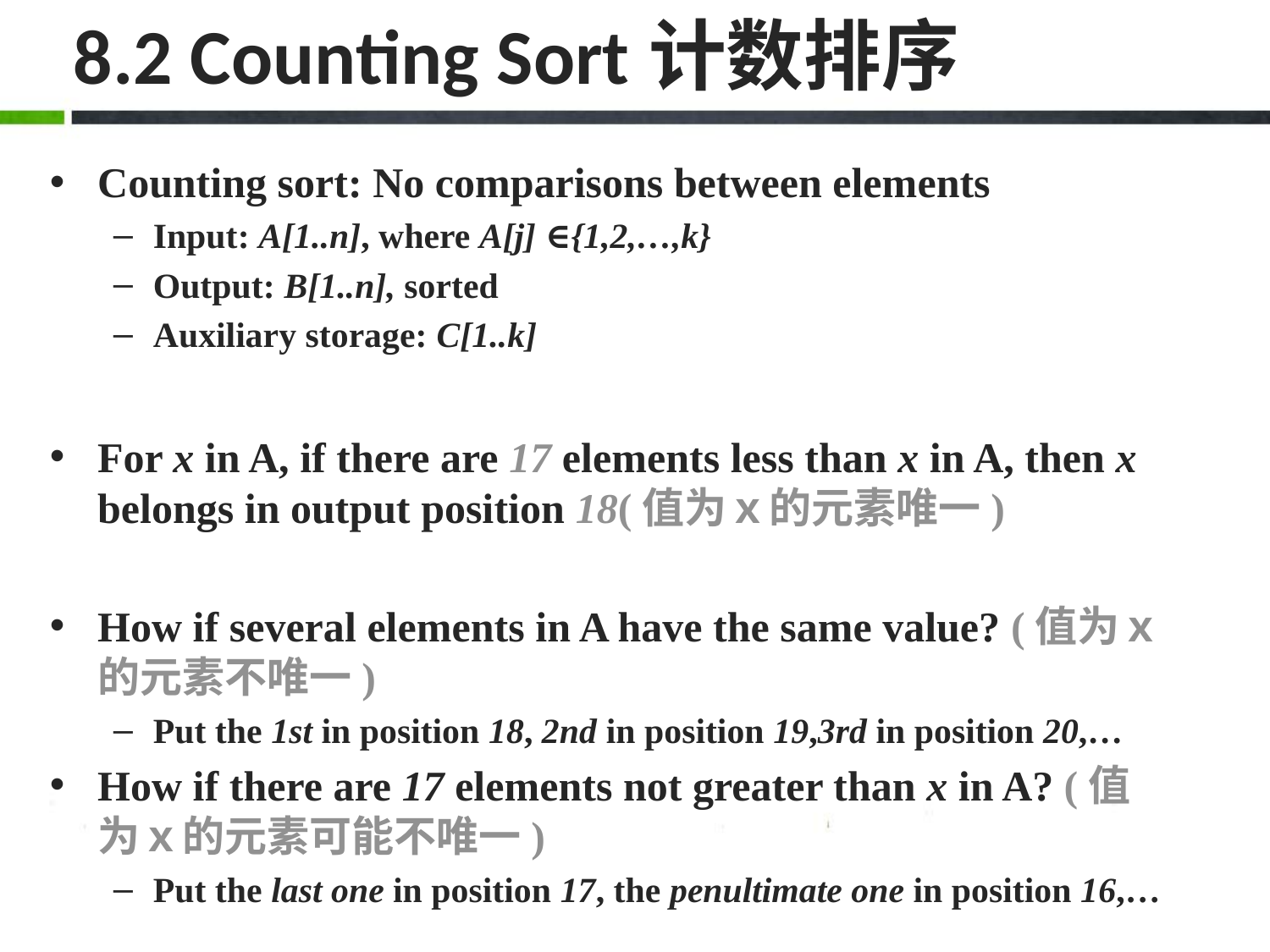

# 8.2 Counting Sort计数排序
Counting sort: No comparisons between elements
Input: A[1..n], where A[j] ∈{1,2,…,k}
Output: B[1..n], sorted
Auxiliary storage: C[1..k]

For x in A, if there are 17 elements less than x in A, then x belongs in output position 18(值为ｘ的元素唯一)

How if several elements in A have the same value? (值为ｘ的元素不唯一)
Put the 1st in position 18, 2nd in position 19,3rd in position 20,…
How if there are 17 elements not greater than x in A? (值为ｘ的元素可能不唯一)
Put the last one in position 17, the penultimate one in position 16,…